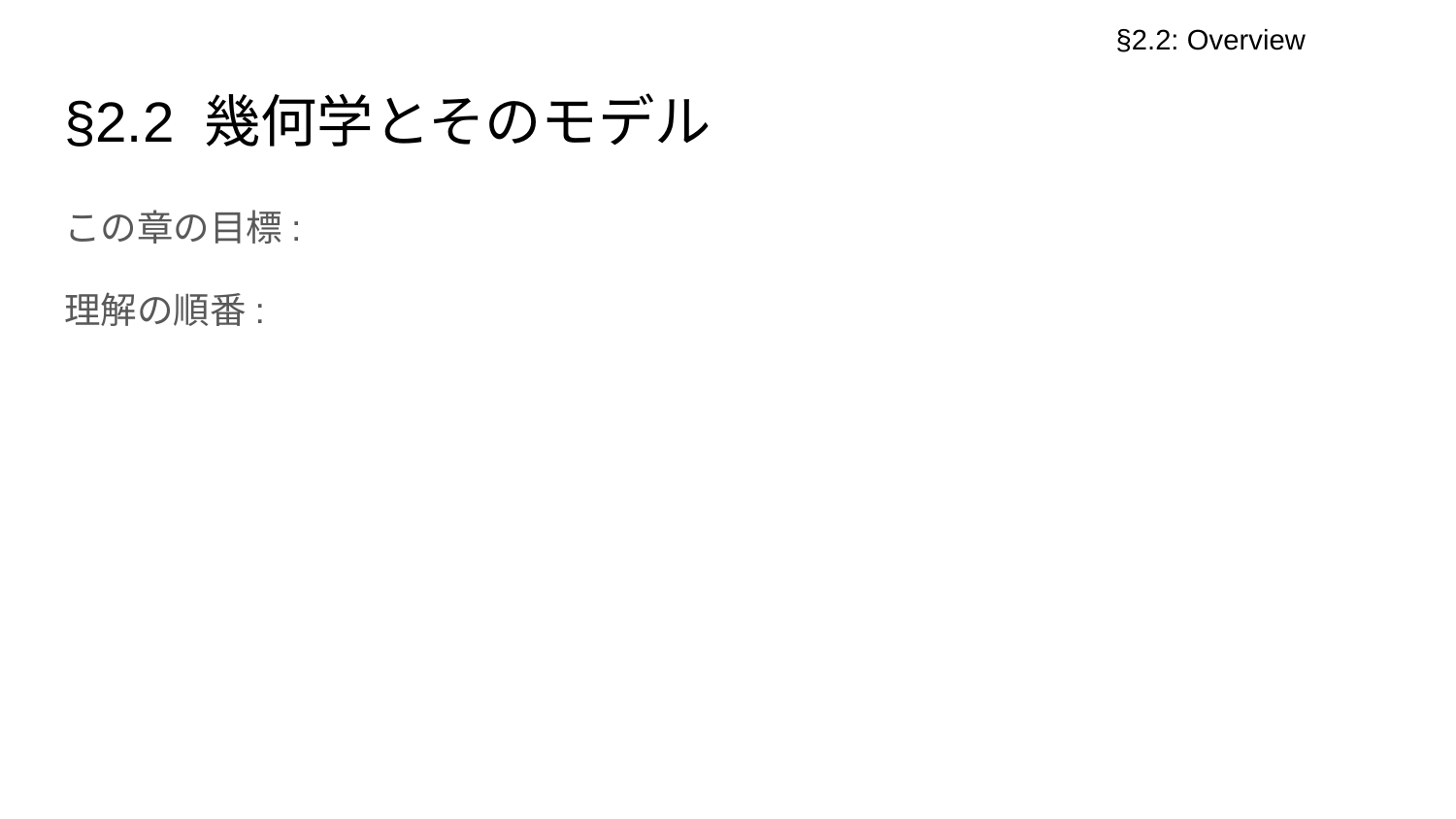

§2.2: Overview
# §2.2 幾何学とそのモデル
この章の目標:
理解の順番: